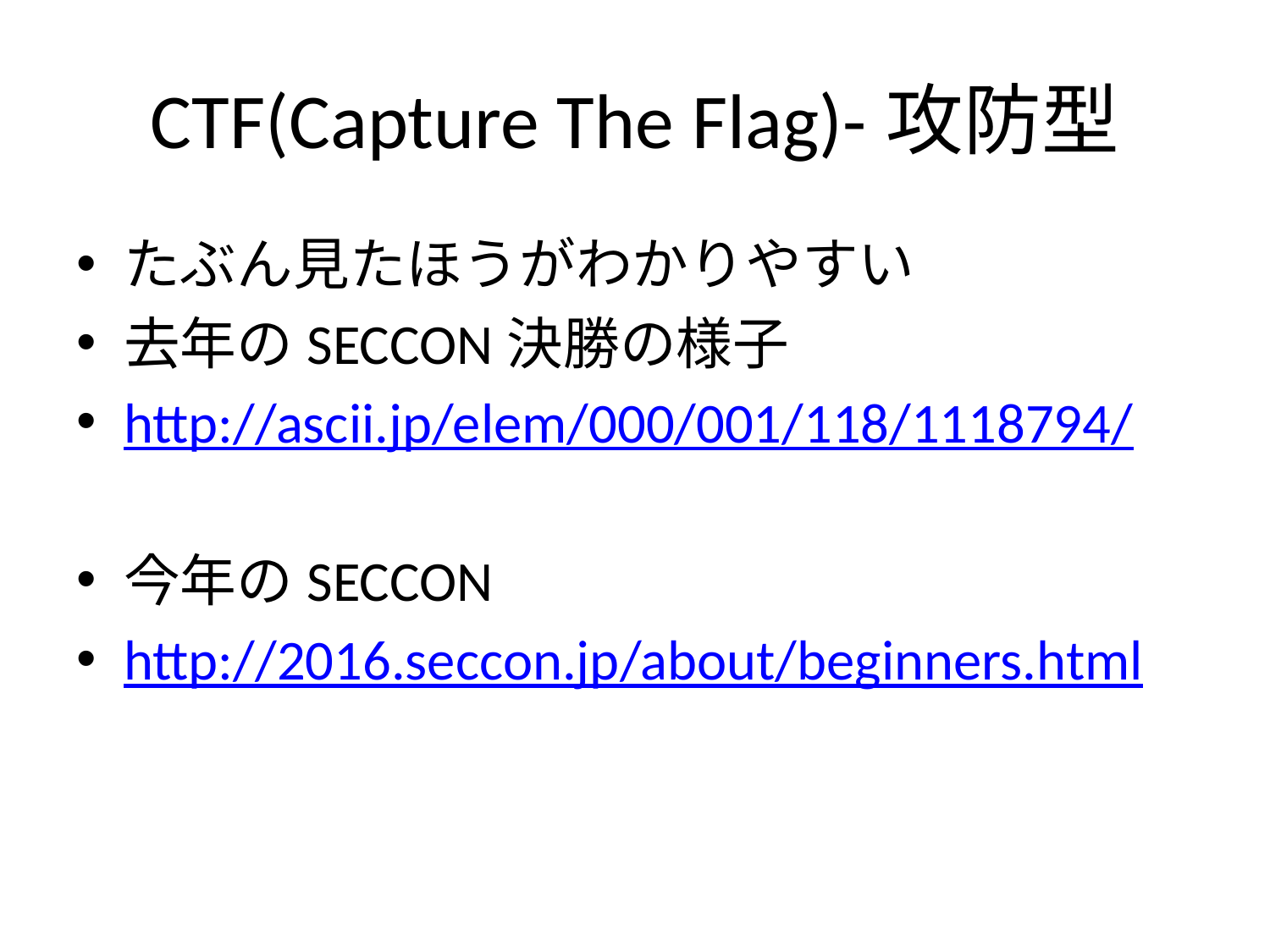

# CTF(Capture The Flag)-攻防型
たぶん見たほうがわかりやすい
去年のSECCON決勝の様子
http://ascii.jp/elem/000/001/118/1118794/

今年のSECCON
http://2016.seccon.jp/about/beginners.html